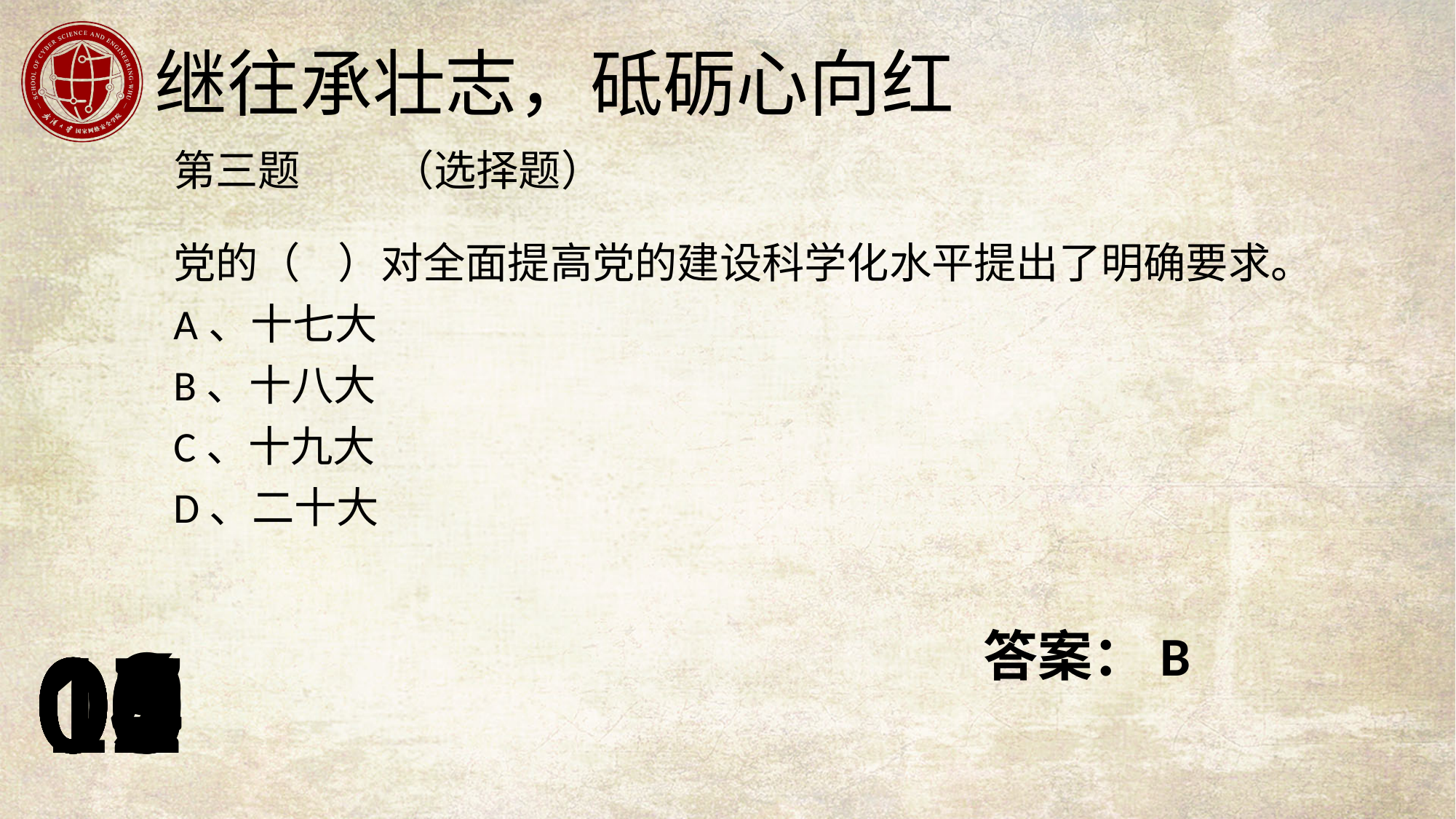

第三题	（选择题）
党的（    ）对全面提高党的建设科学化水平提出了明确要求。
A、十七大
B、十八大
C、十九大
D、二十大
答案：B